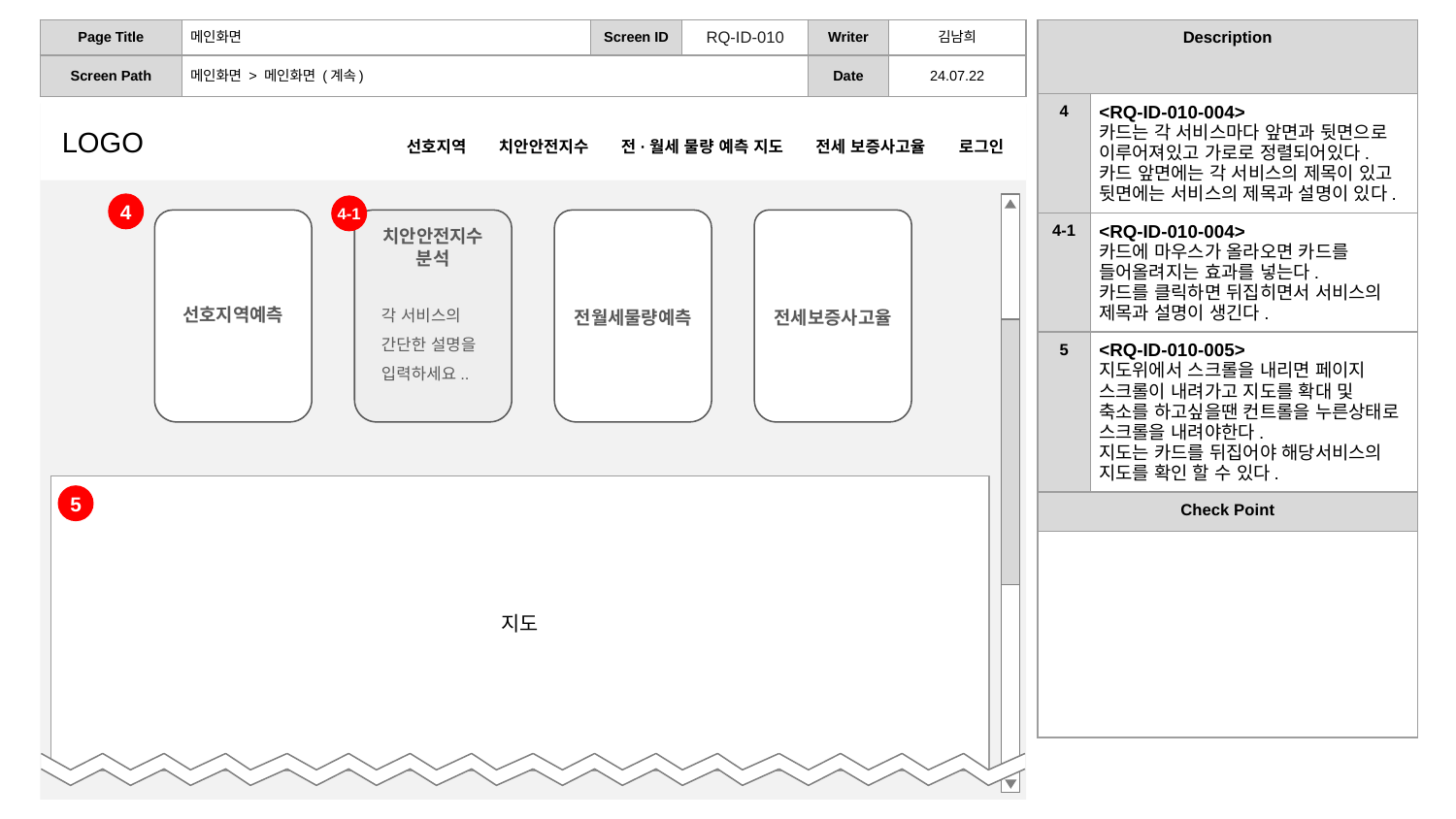

| Description |  |
| --- | --- |
| 4 | <RQ-ID-010-004> 카드는 각 서비스마다 앞면과 뒷면으로 이루어져있고 가로로 정렬되어있다. 카드 앞면에는 각 서비스의 제목이 있고 뒷면에는 서비스의 제목과 설명이 있다. |
| 4-1 | <RQ-ID-010-004> 카드에 마우스가 올라오면 카드를 들어올려지는 효과를 넣는다. 카드를 클릭하면 뒤집히면서 서비스의 제목과 설명이 생긴다. |
| 5 | <RQ-ID-010-005> 지도위에서 스크롤을 내리면 페이지 스크롤이 내려가고 지도를 확대 및 축소를 하고싶을땐 컨트롤을 누른상태로 스크롤을 내려야한다. 지도는 카드를 뒤집어야 해당서비스의 지도를 확인 할 수 있다. |
| Check Point |  |
|  |  |
| Page Title | 메인화면 | Screen ID | RQ-ID-010 | Writer | 김남희 |
| --- | --- | --- | --- | --- | --- |
| Screen Path | 메인화면 > 메인화면 (계속) |  |  | Date | 24.07.22 |
LOGO	                        선호지역       치안안전지수       전·월세 물량 예측 지도       전세 보증사고율       로그인

4

4-1

치안안전지수 분석

각 서비스의 간단한 설명을 입력하세요..
선호지역예측
전월세물량예측
전세보증사고율

지도
5